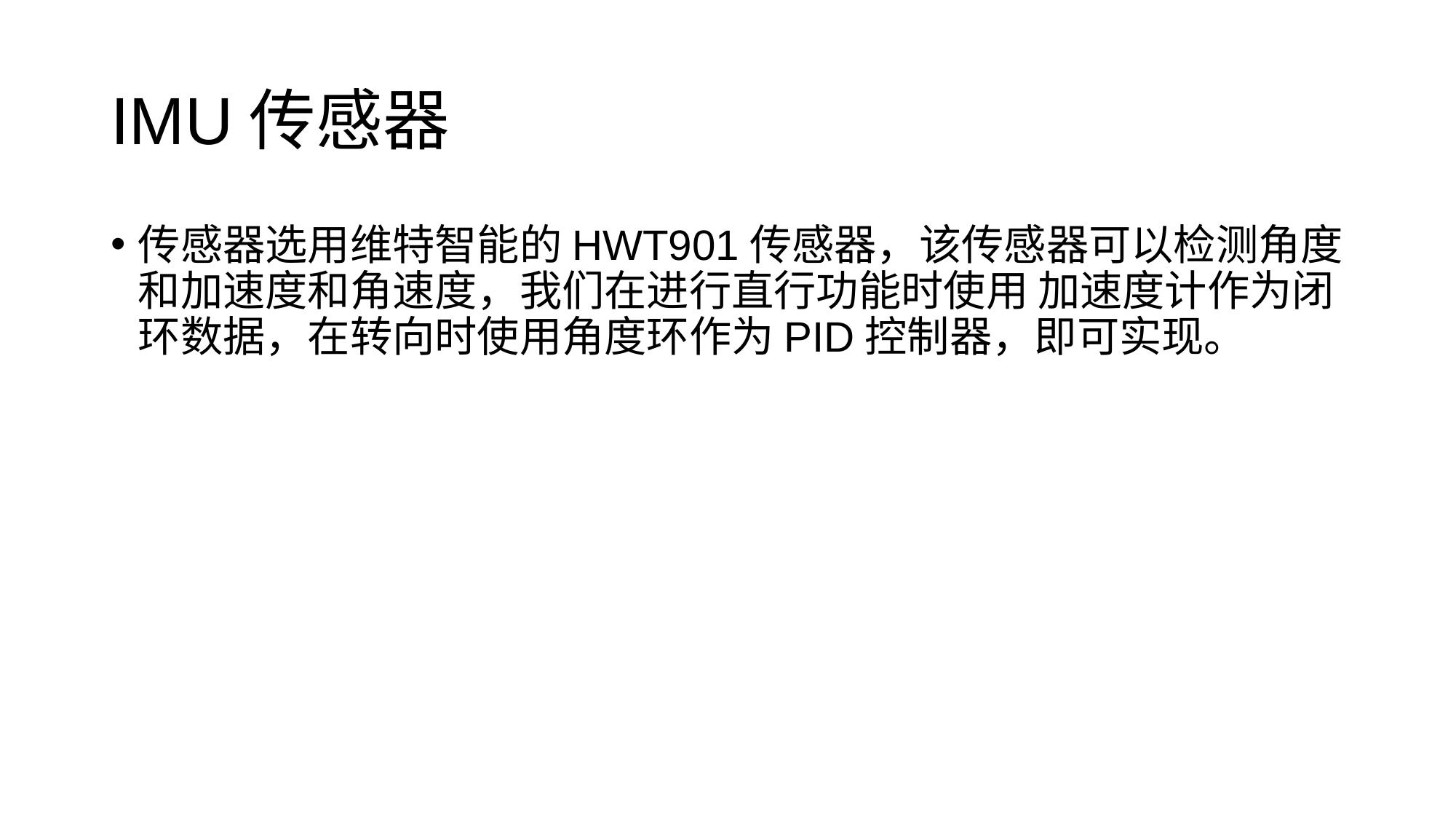

# IMU传感器
传感器选用维特智能的HWT901传感器，该传感器可以检测角度和加速度和角速度，我们在进行直行功能时使用 加速度计作为闭环数据，在转向时使用角度环作为PID控制器，即可实现。